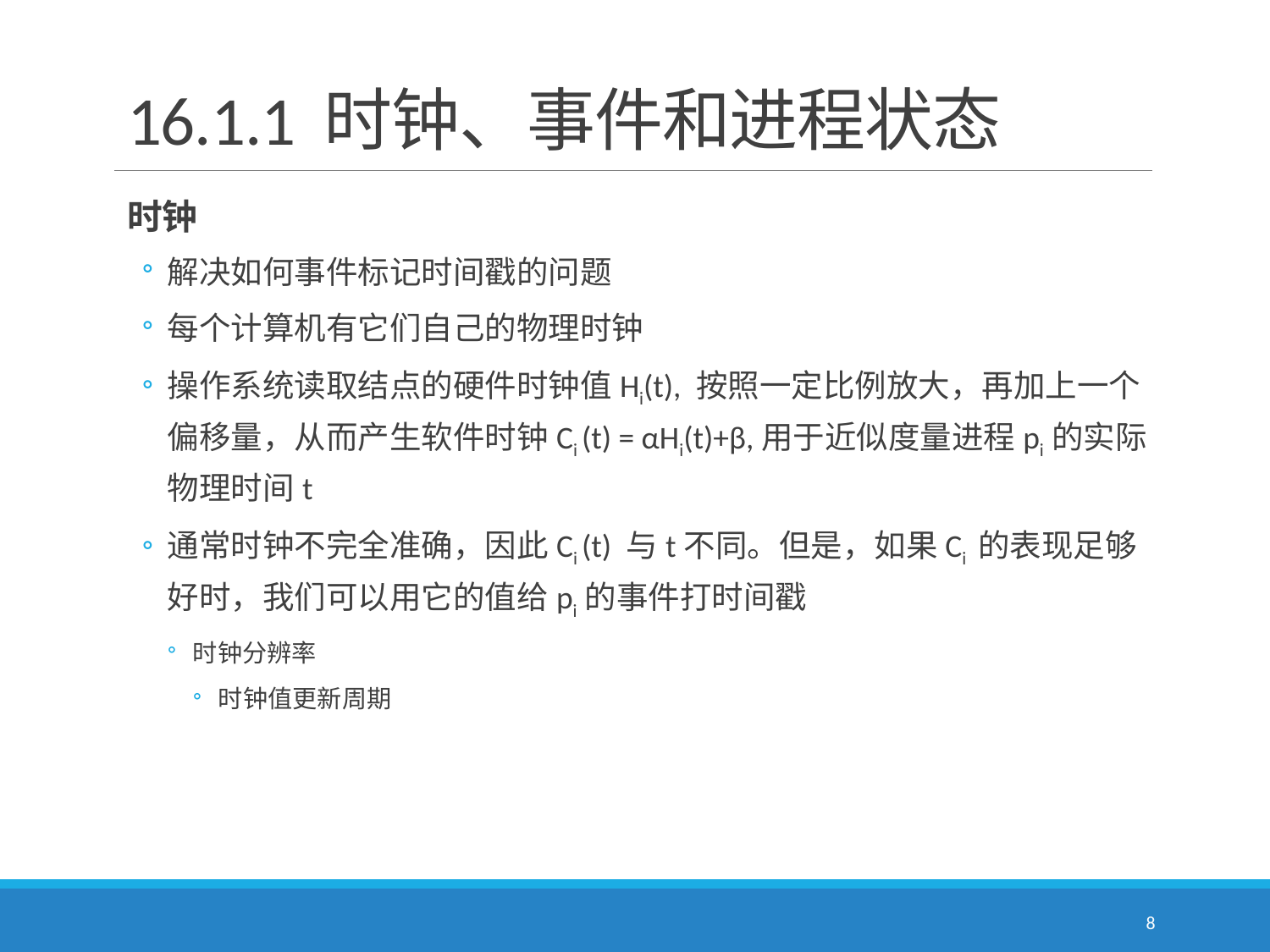

# 16.1.1 时钟、事件和进程状态
时钟
解决如何事件标记时间戳的问题
每个计算机有它们自己的物理时钟
操作系统读取结点的硬件时钟值Hi(t), 按照一定比例放大，再加上一个偏移量，从而产生软件时钟Ci (t) = αHi(t)+β,用于近似度量进程pi的实际物理时间t
通常时钟不完全准确，因此Ci (t) 与t不同。但是，如果Ci 的表现足够好时，我们可以用它的值给pi的事件打时间戳
时钟分辨率
时钟值更新周期

8